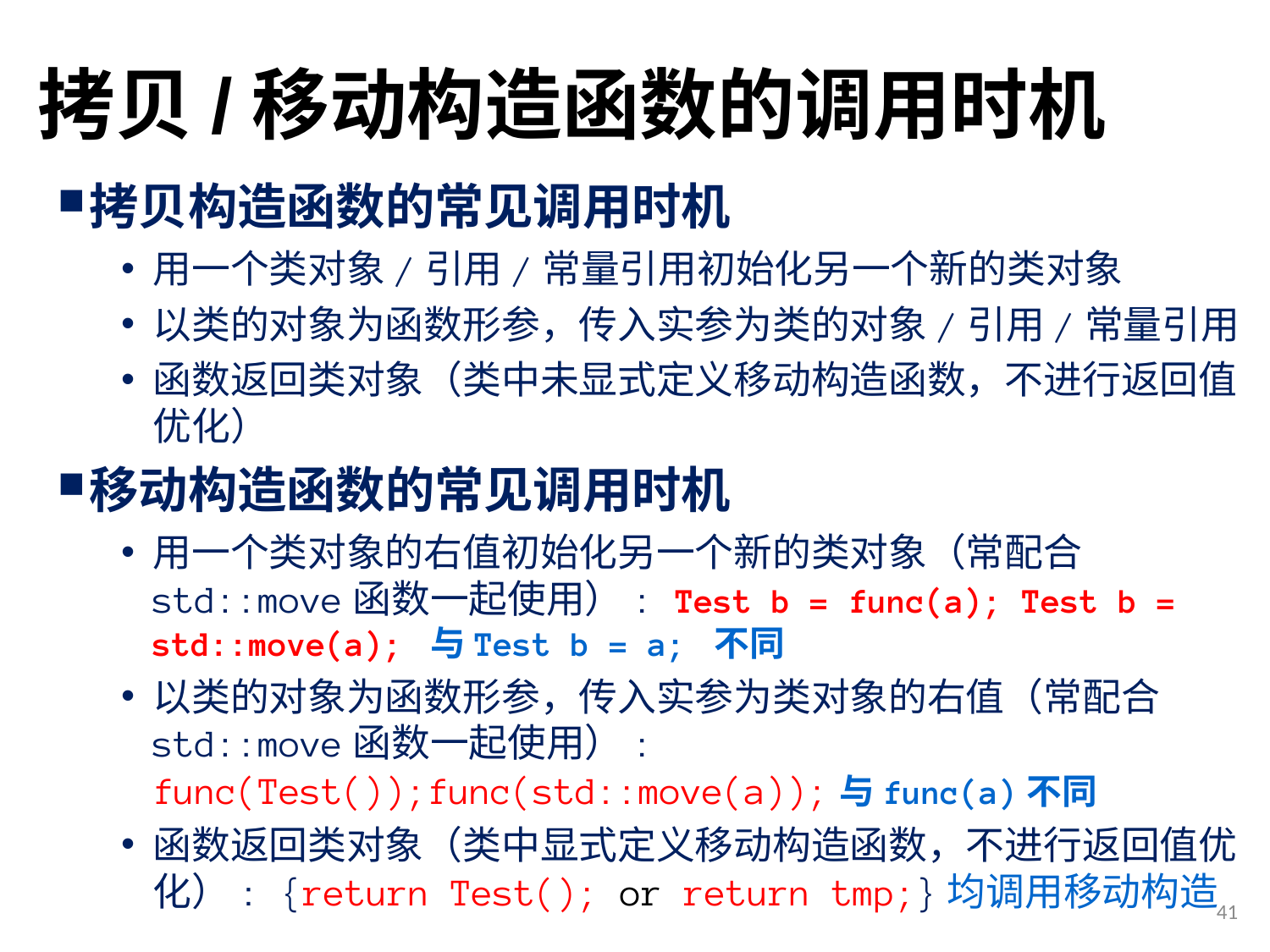

# 拷贝/移动构造函数的调用时机
拷贝构造函数的常见调用时机
用一个类对象/引用/常量引用初始化另一个新的类对象
以类的对象为函数形参，传入实参为类的对象/引用/常量引用
函数返回类对象（类中未显式定义移动构造函数，不进行返回值优化）
移动构造函数的常见调用时机
用一个类对象的右值初始化另一个新的类对象（常配合std::move函数一起使用）: Test b = func(a); Test b = std::move(a); 与Test b = a; 不同
以类的对象为函数形参，传入实参为类对象的右值（常配合std::move函数一起使用）: func(Test());func(std::move(a));与func(a)不同
函数返回类对象（类中显式定义移动构造函数，不进行返回值优化）: {return Test(); or return tmp;}均调用移动构造
41